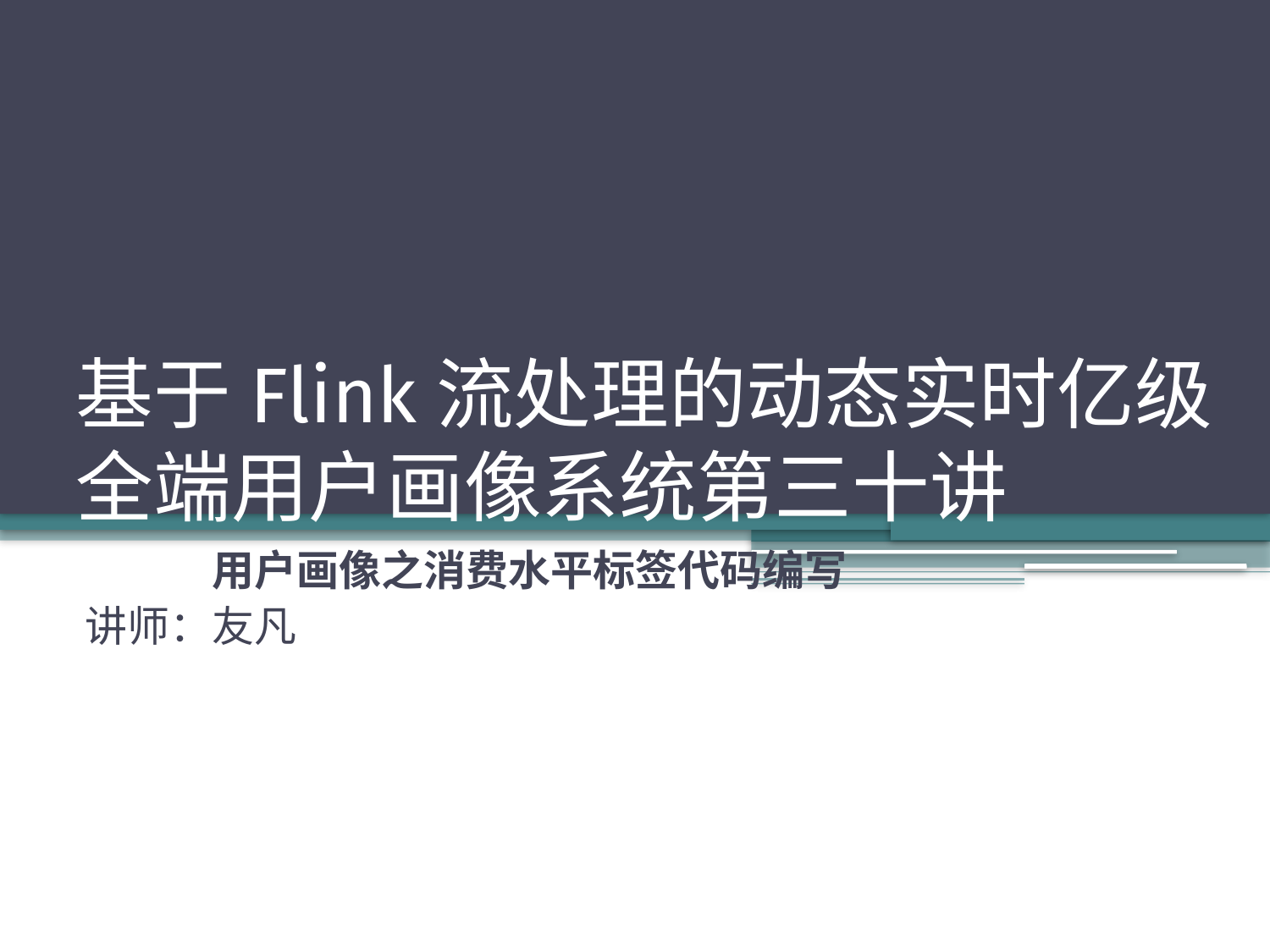

# 基于Flink流处理的动态实时亿级全端用户画像系统第三十讲
 	用户画像之消费水平标签代码编写
讲师：友凡